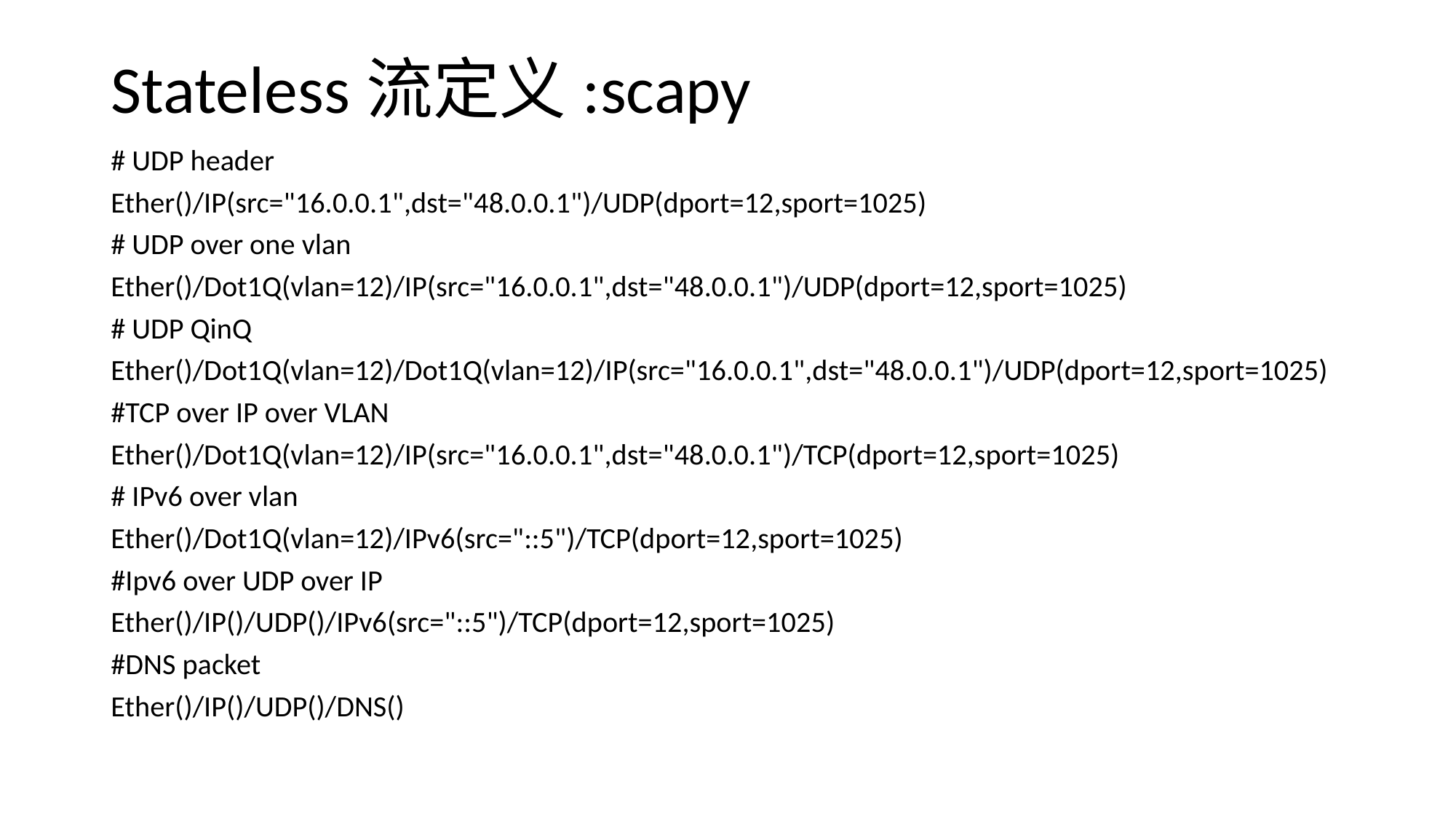

# Stateless流定义:scapy
# UDP header
Ether()/IP(src="16.0.0.1",dst="48.0.0.1")/UDP(dport=12,sport=1025)
# UDP over one vlan
Ether()/Dot1Q(vlan=12)/IP(src="16.0.0.1",dst="48.0.0.1")/UDP(dport=12,sport=1025)
# UDP QinQ
Ether()/Dot1Q(vlan=12)/Dot1Q(vlan=12)/IP(src="16.0.0.1",dst="48.0.0.1")/UDP(dport=12,sport=1025)
#TCP over IP over VLAN
Ether()/Dot1Q(vlan=12)/IP(src="16.0.0.1",dst="48.0.0.1")/TCP(dport=12,sport=1025)
# IPv6 over vlan
Ether()/Dot1Q(vlan=12)/IPv6(src="::5")/TCP(dport=12,sport=1025)
#Ipv6 over UDP over IP
Ether()/IP()/UDP()/IPv6(src="::5")/TCP(dport=12,sport=1025)
#DNS packet
Ether()/IP()/UDP()/DNS()